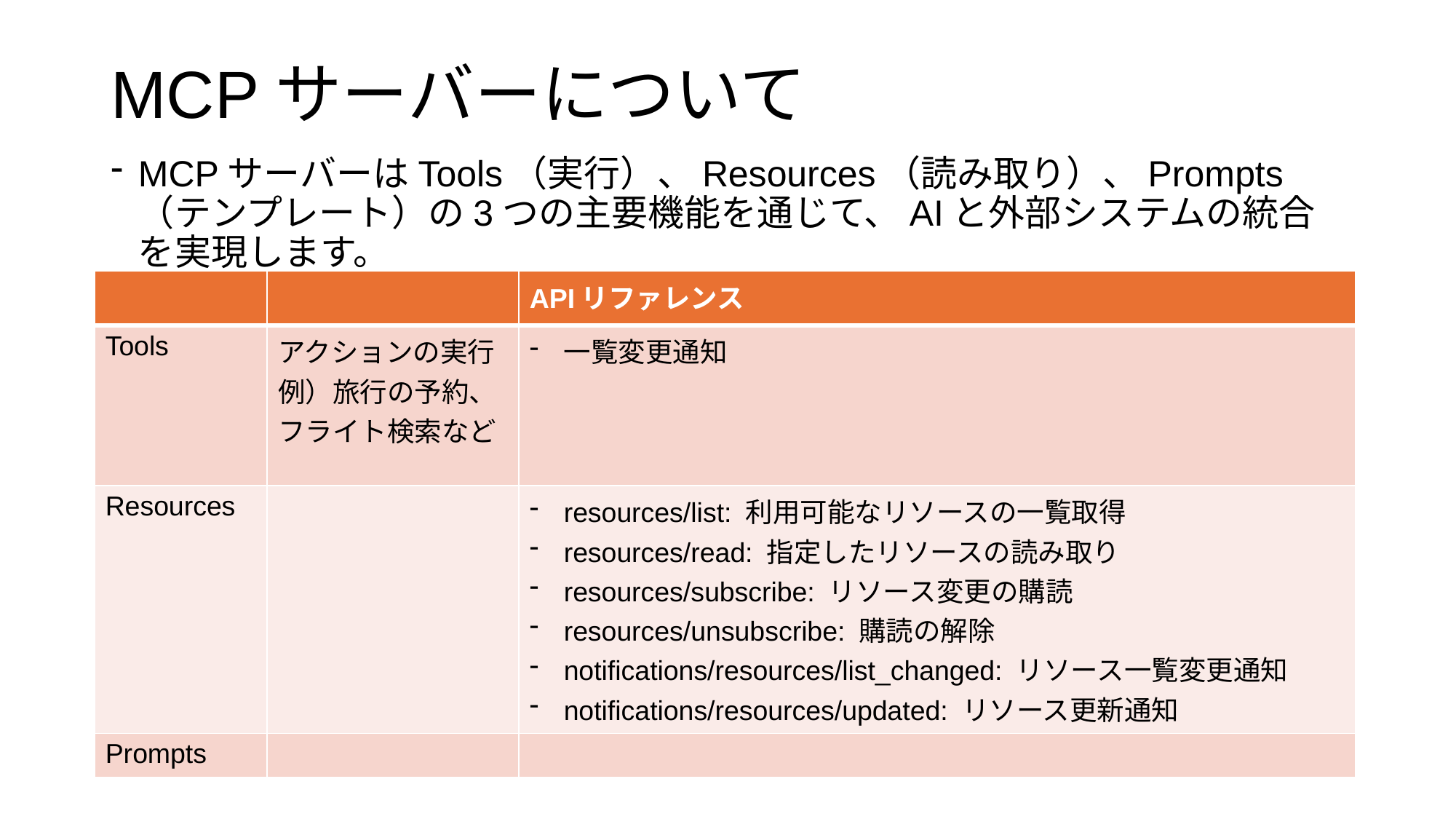

# MCPサーバーについて
MCPサーバーはTools（実行）、Resources（読み取り）、Prompts（テンプレート）の3つの主要機能を通じて、AIと外部システムの統合を実現します。

|  |  | APIリファレンス |
| --- | --- | --- |
| Tools | アクションの実行 例）旅行の予約、フライト検索など | 一覧変更通知 |
| Resources |  | resources/list: 利用可能なリソースの一覧取得 resources/read: 指定したリソースの読み取り resources/subscribe: リソース変更の購読 resources/unsubscribe: 購読の解除 notifications/resources/list\_changed: リソース一覧変更通知 notifications/resources/updated: リソース更新通知 |
| Prompts |  |  |